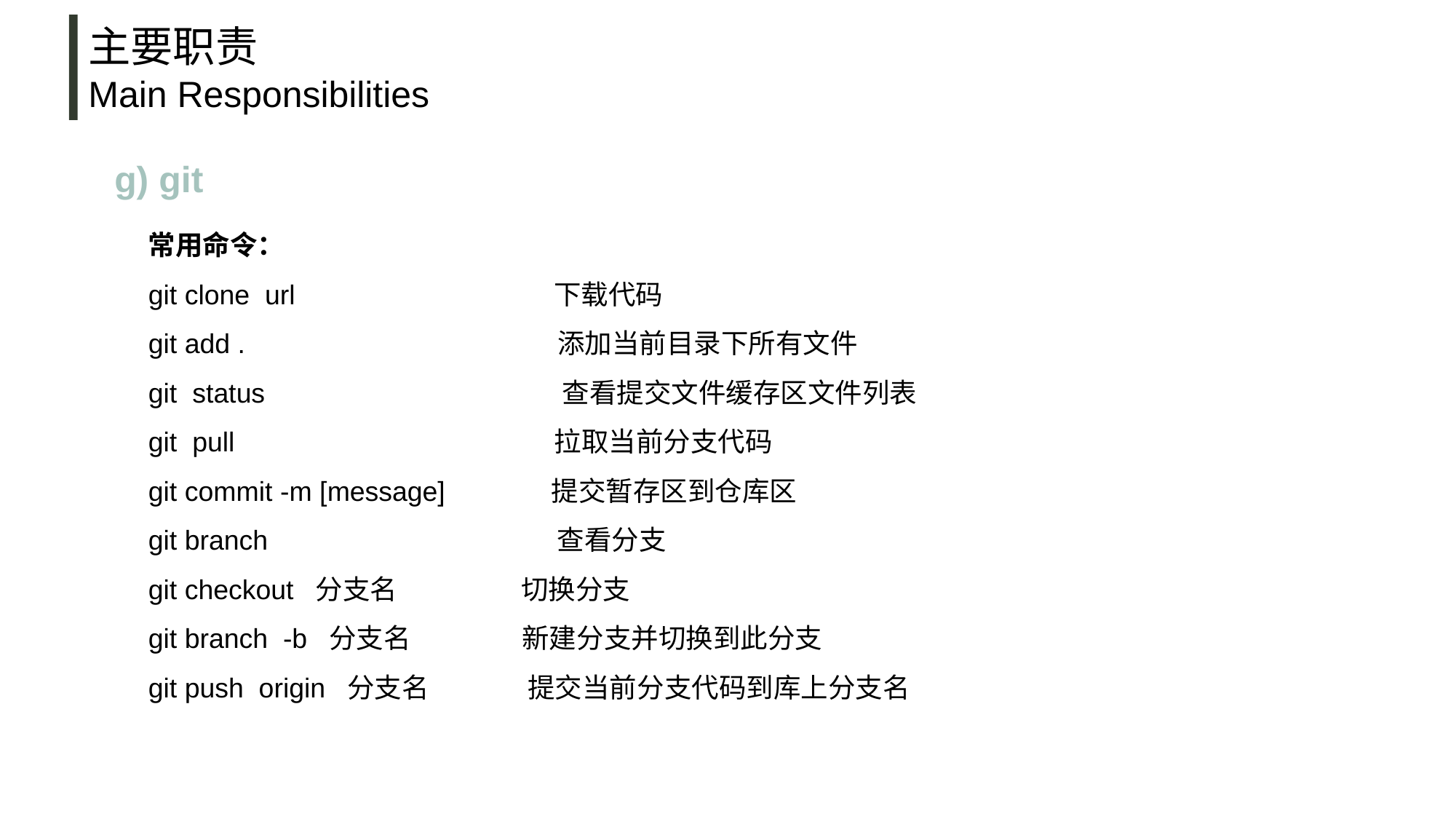

主要职责
Main Responsibilities
 g) git
常用命令：
git clone  url                                 下载代码
git add .                                        添加当前目录下所有文件
git  status                                      查看提交文件缓存区文件列表
git  pull                                         拉取当前分支代码
git commit -m [message]             提交暂存区到仓库区
git branch                                     查看分支
git checkout  分支名                    切换分支
git branch  -b  分支名                  新建分支并切换到此分支
git push  origin  分支名                提交当前分支代码到库上分支名